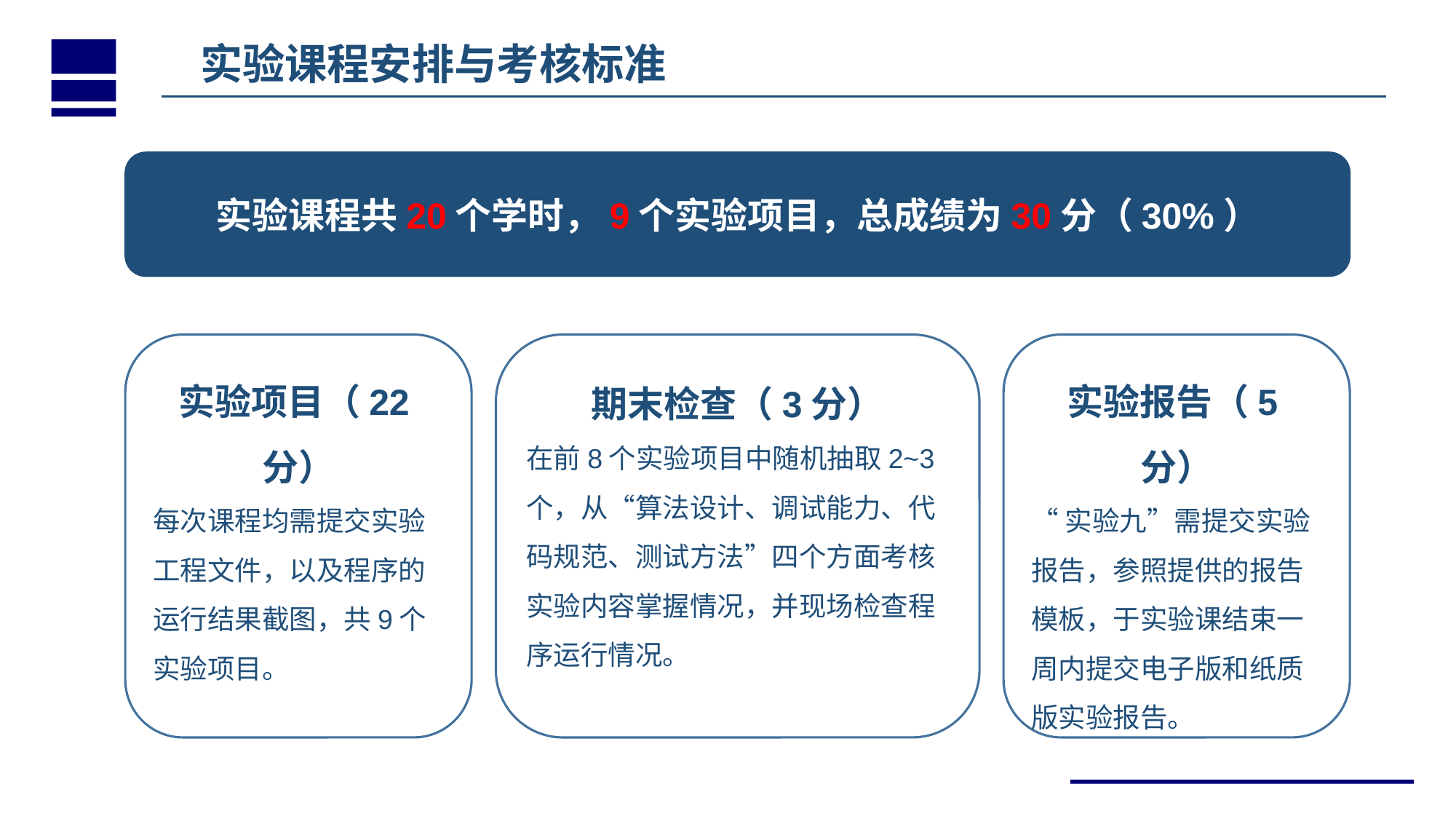

实验课程安排与考核标准
实验课程共20个学时，9个实验项目，总成绩为30分（30%）
期末检查（3分）
在前8个实验项目中随机抽取2~3个，从“算法设计、调试能力、代码规范、测试方法”四个方面考核实验内容掌握情况，并现场检查程序运行情况。
实验报告（5分）
“实验九”需提交实验报告，参照提供的报告模板，于实验课结束一周内提交电子版和纸质版实验报告。
实验项目（22分）
每次课程均需提交实验工程文件，以及程序的运行结果截图，共9个实验项目。